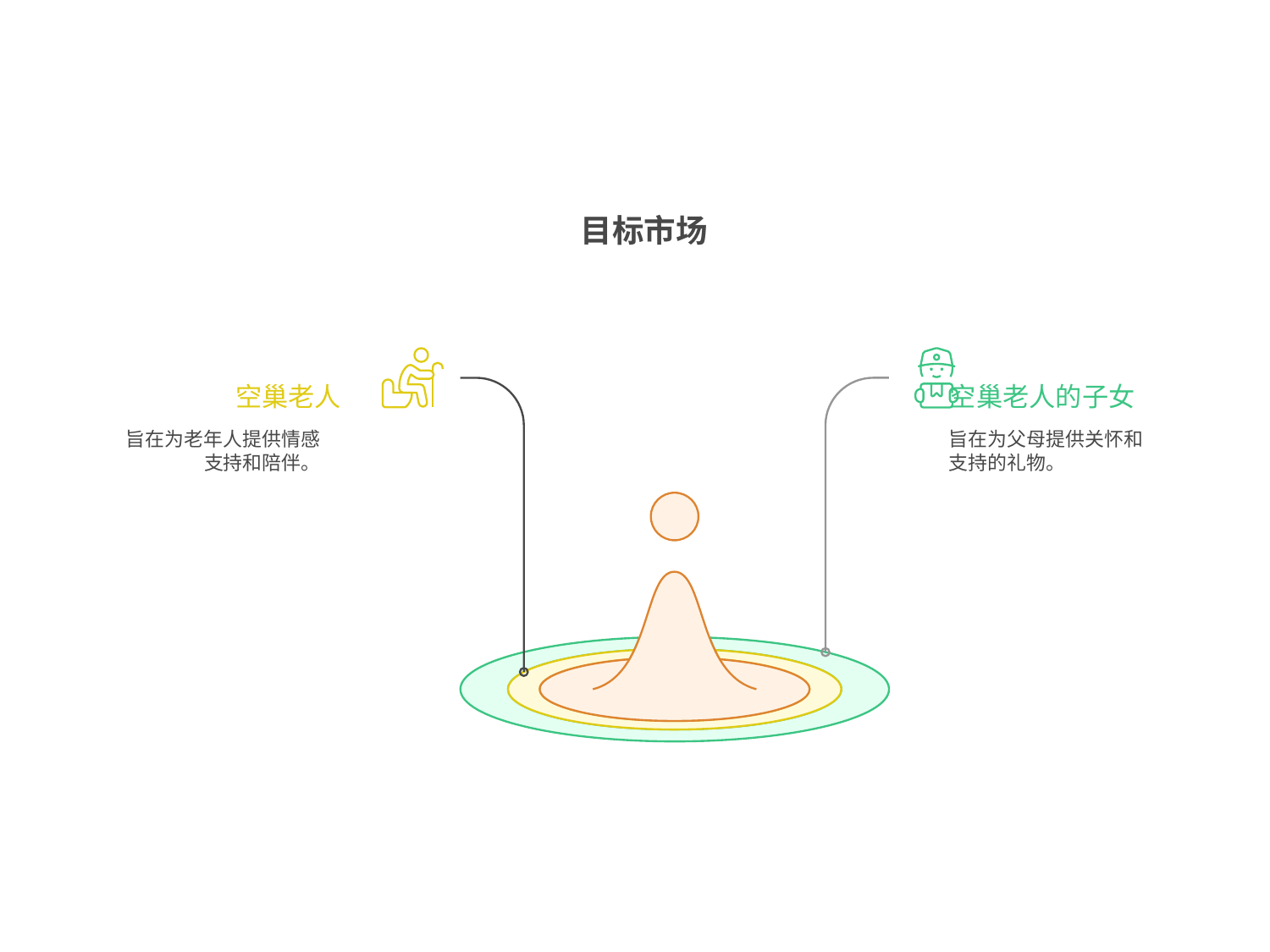

目标市场

空巢老人
空巢老人的子女
旨在为老年人提供情感
支持和陪伴。
旨在为父母提供关怀和
支持的礼物。